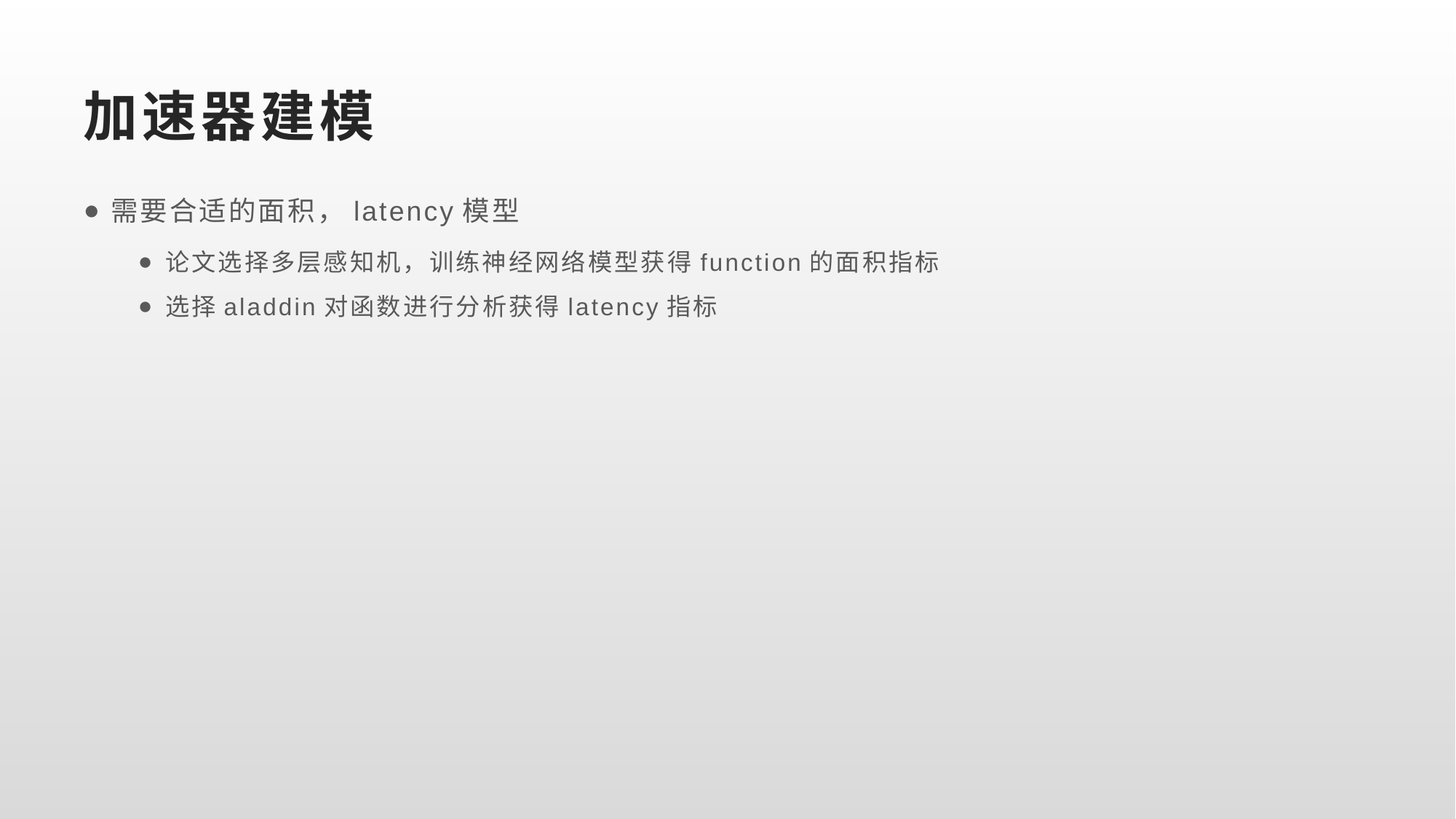

# 加速器建模
需要合适的面积，latency模型
论文选择多层感知机，训练神经网络模型获得function的面积指标
选择aladdin对函数进行分析获得latency指标